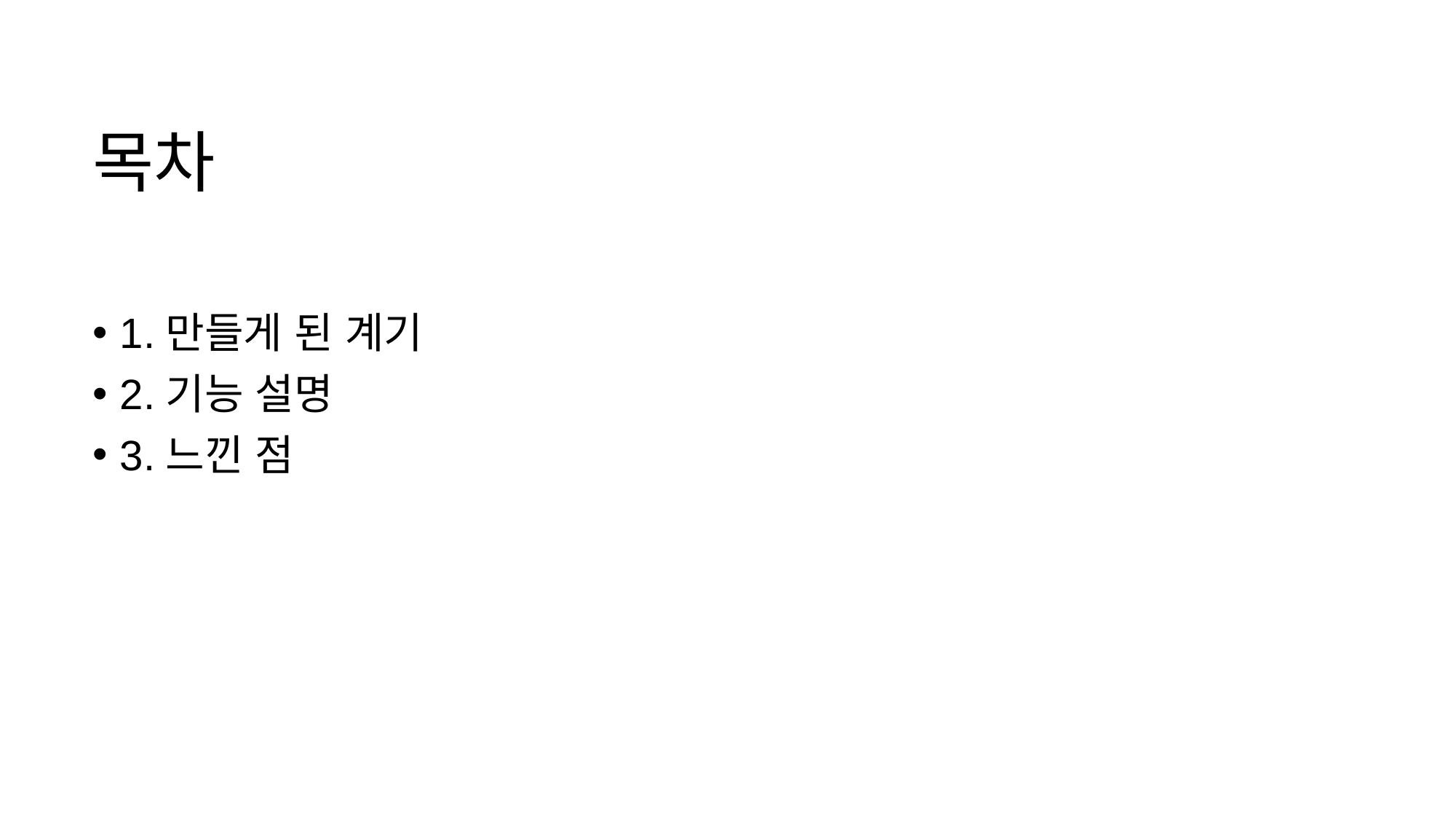

# 목차
1.만들게 된 계기
2.기능 설명
3.느낀 점